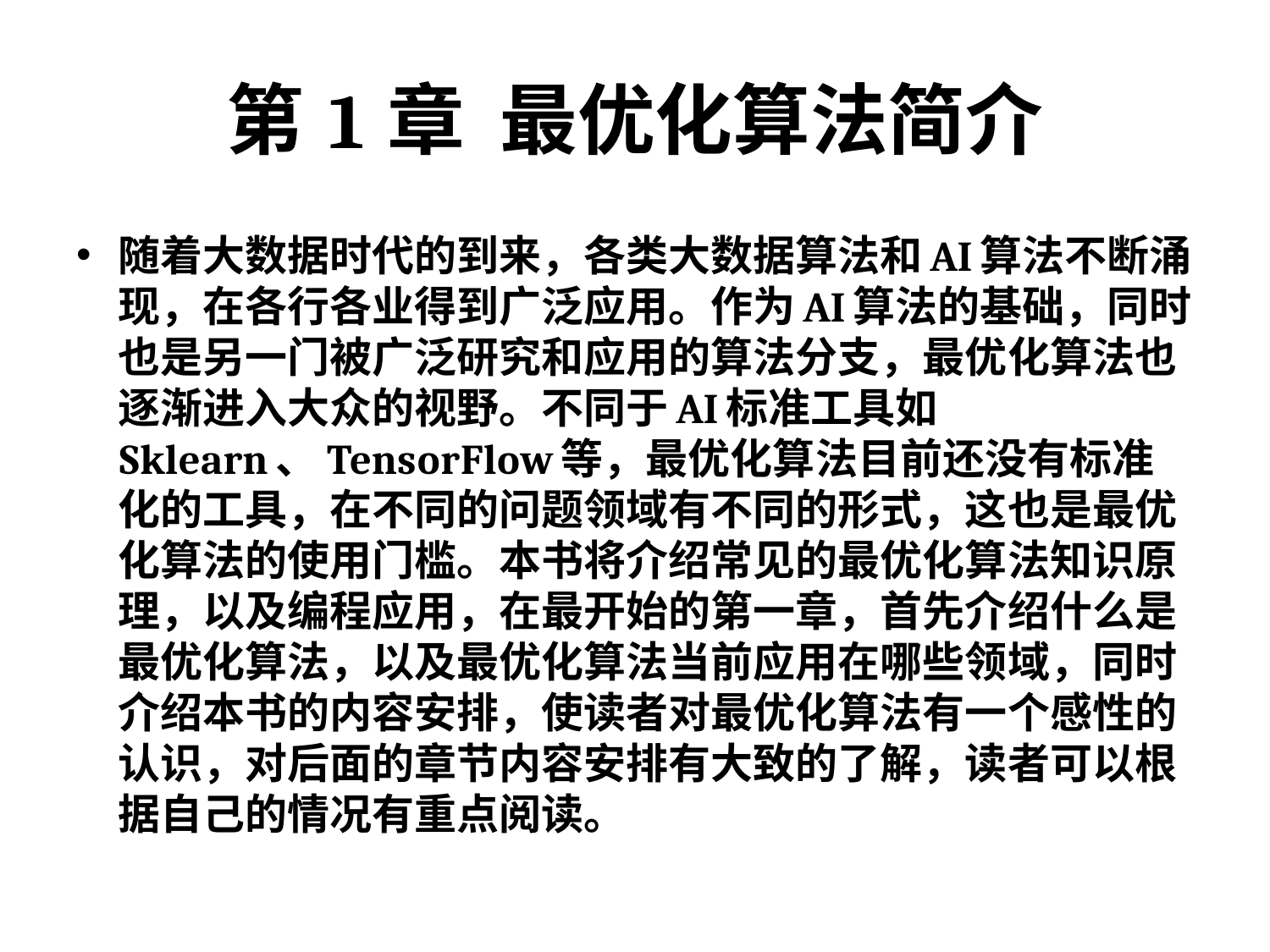

# 第1章  最优化算法简介
随着大数据时代的到来，各类大数据算法和AI算法不断涌现，在各行各业得到广泛应用。作为AI算法的基础，同时也是另一门被广泛研究和应用的算法分支，最优化算法也逐渐进入大众的视野。不同于AI标准工具如Sklearn、TensorFlow等，最优化算法目前还没有标准化的工具，在不同的问题领域有不同的形式，这也是最优化算法的使用门槛。本书将介绍常见的最优化算法知识原理，以及编程应用，在最开始的第一章，首先介绍什么是最优化算法，以及最优化算法当前应用在哪些领域，同时介绍本书的内容安排，使读者对最优化算法有一个感性的认识，对后面的章节内容安排有大致的了解，读者可以根据自己的情况有重点阅读。